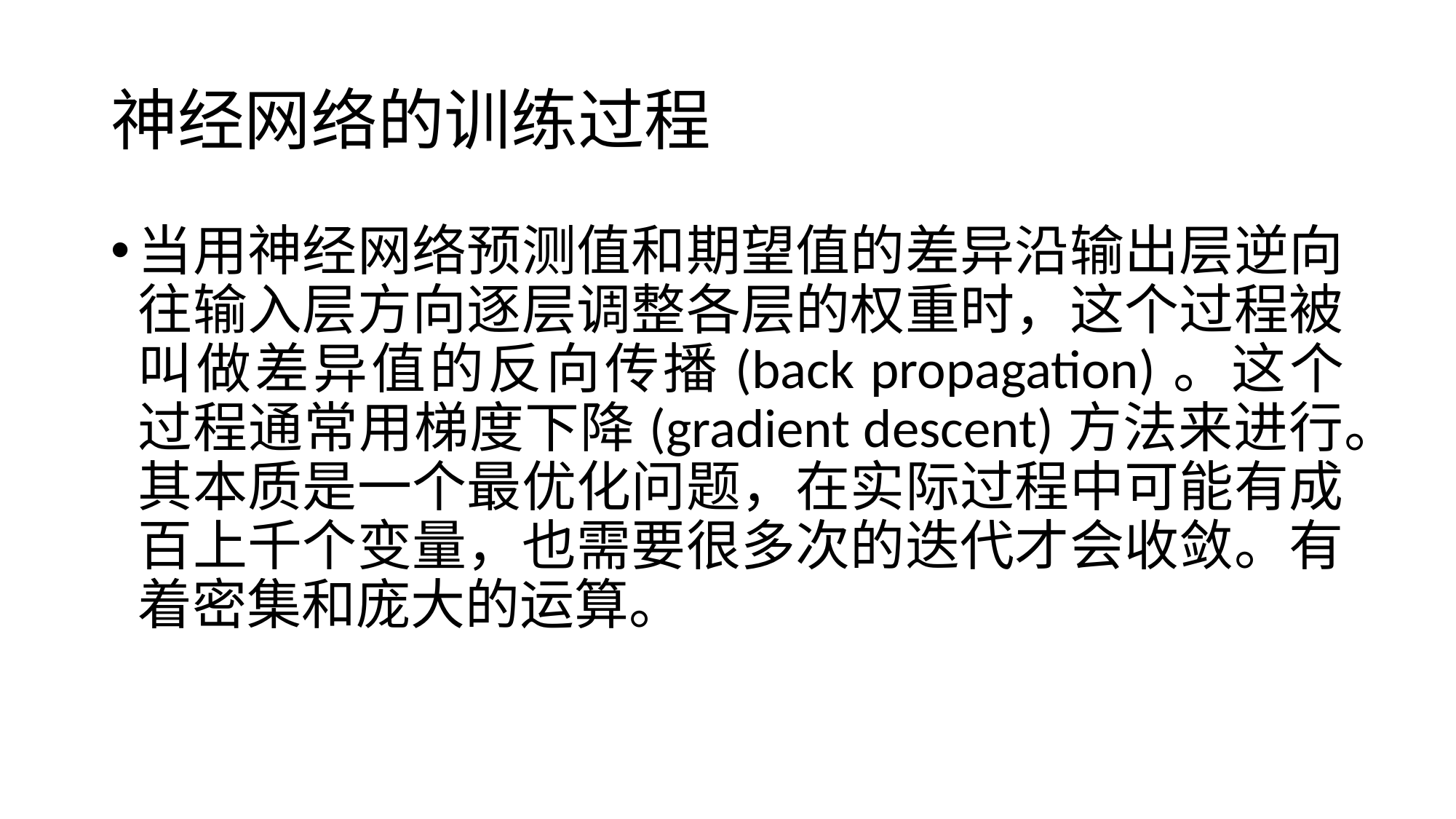

# 神经网络的训练过程
当用神经网络预测值和期望值的差异沿输出层逆向往输入层方向逐层调整各层的权重时，这个过程被叫做差异值的反向传播(back propagation)。这个过程通常用梯度下降(gradient descent)方法来进行。其本质是一个最优化问题，在实际过程中可能有成百上千个变量，也需要很多次的迭代才会收敛。有着密集和庞大的运算。